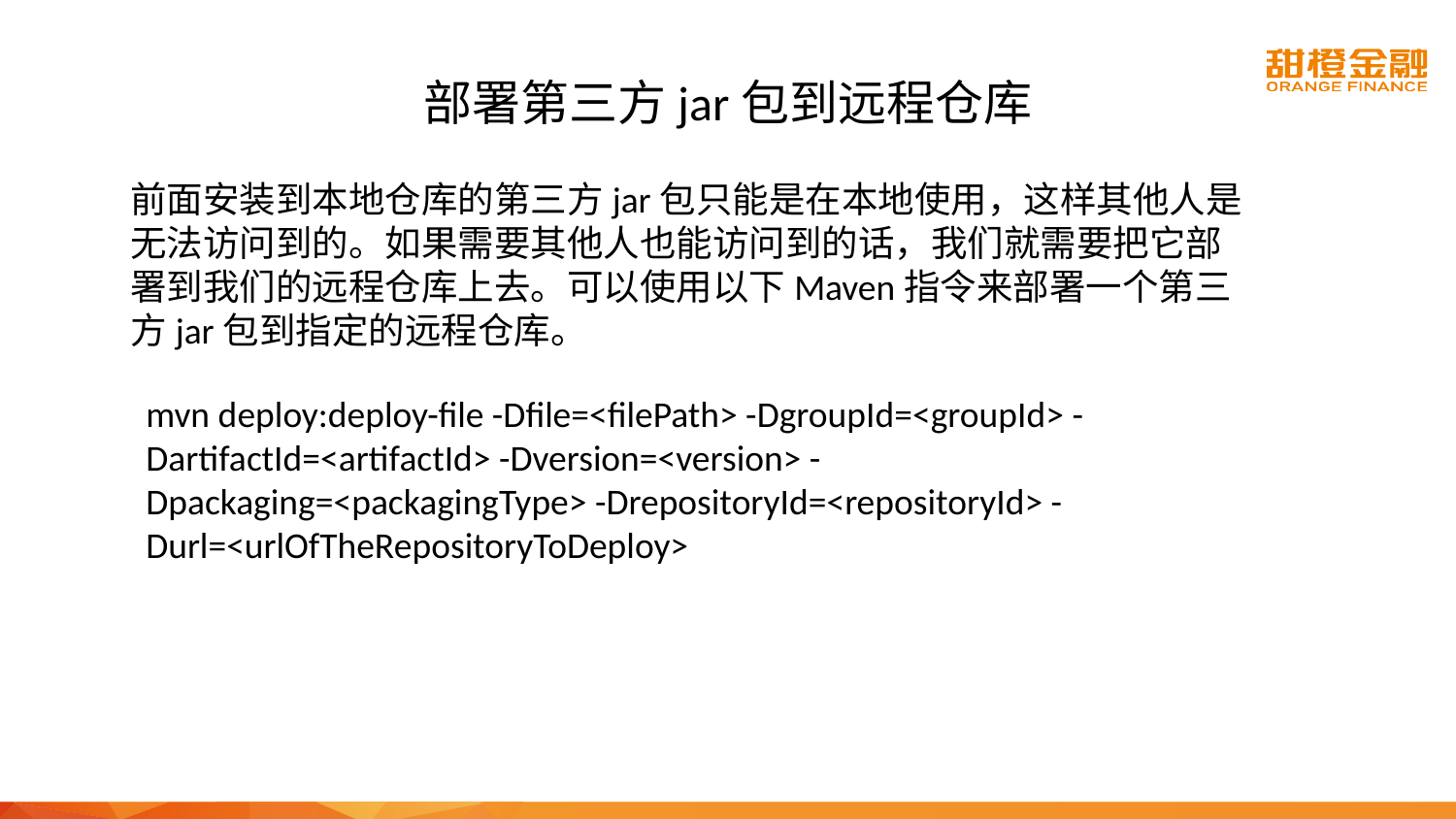

# 部署第三方jar包到远程仓库
前面安装到本地仓库的第三方jar包只能是在本地使用，这样其他人是无法访问到的。如果需要其他人也能访问到的话，我们就需要把它部署到我们的远程仓库上去。可以使用以下Maven指令来部署一个第三方jar包到指定的远程仓库。
mvn deploy:deploy-file -Dfile=<filePath> -DgroupId=<groupId> -DartifactId=<artifactId> -Dversion=<version> -Dpackaging=<packagingType> -DrepositoryId=<repositoryId> -Durl=<urlOfTheRepositoryToDeploy>